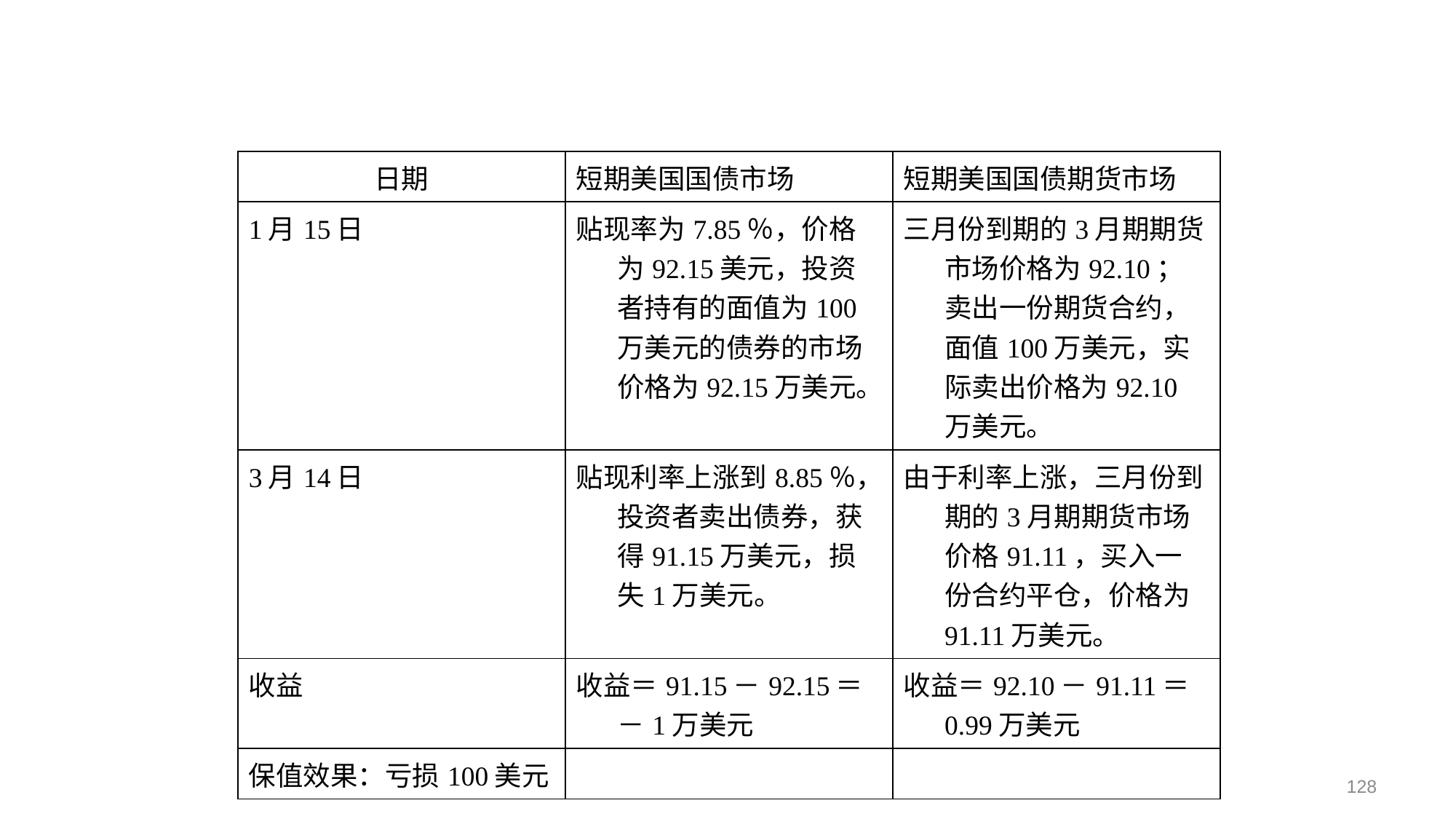

| 日期 | 短期美国国债市场 | 短期美国国债期货市场 |
| --- | --- | --- |
| 1月15日 | 贴现率为7.85％，价格为92.15美元，投资者持有的面值为100万美元的债券的市场价格为92.15万美元。 | 三月份到期的3月期期货市场价格为92.10；卖出一份期货合约，面值100万美元，实际卖出价格为92.10万美元。 |
| 3月14日 | 贴现利率上涨到8.85％，投资者卖出债券，获得91.15万美元，损失1万美元。 | 由于利率上涨，三月份到期的3月期期货市场价格91.11，买入一份合约平仓，价格为91.11万美元。 |
| 收益 | 收益＝91.15－92.15＝－1万美元 | 收益＝92.10－91.11＝0.99万美元 |
| 保值效果：亏损100美元 |  |  |
128